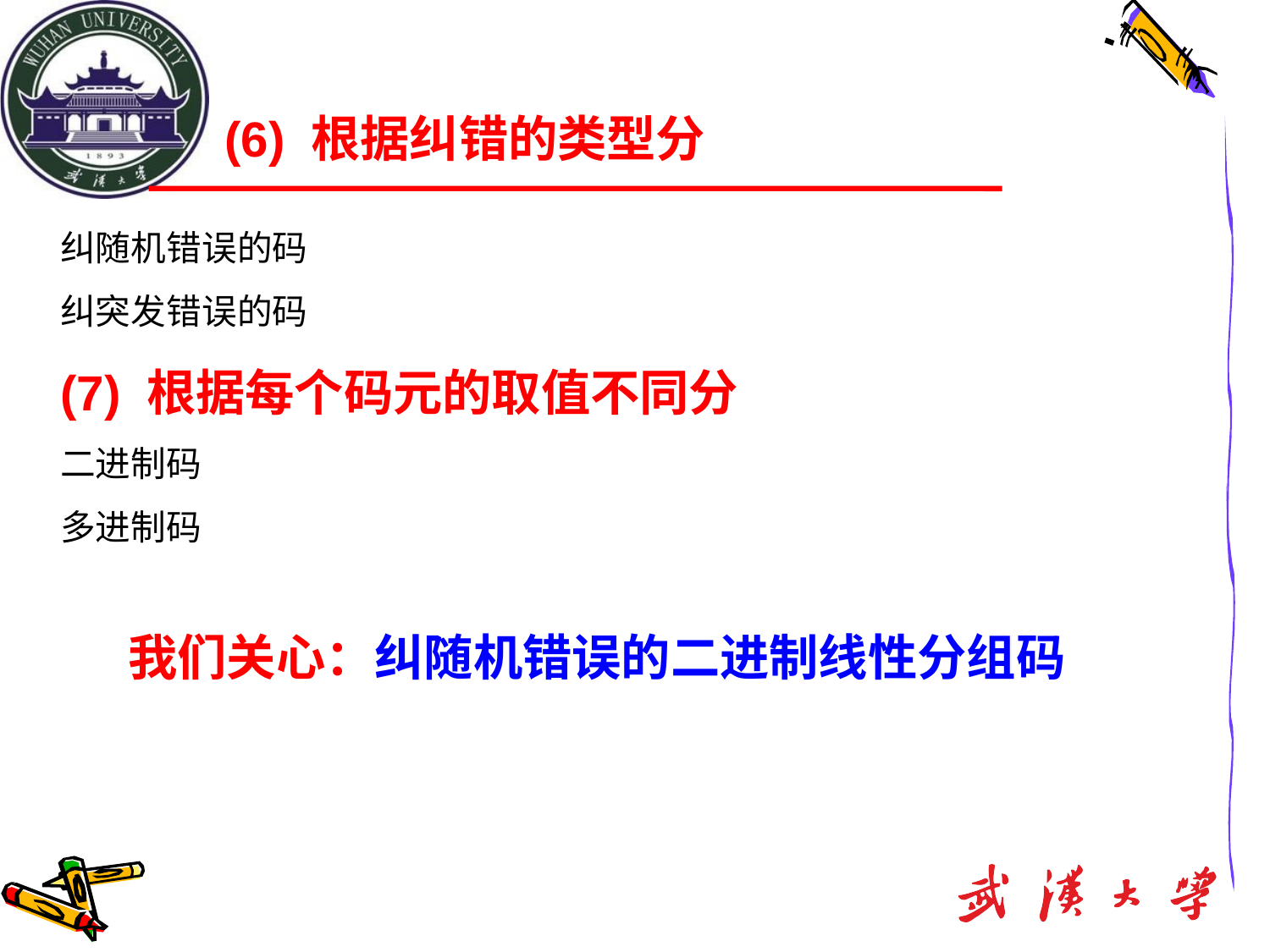

(6) 根据纠错的类型分
纠随机错误的码
纠突发错误的码
(7) 根据每个码元的取值不同分
二进制码
多进制码

     我们关心：纠随机错误的二进制线性分组码